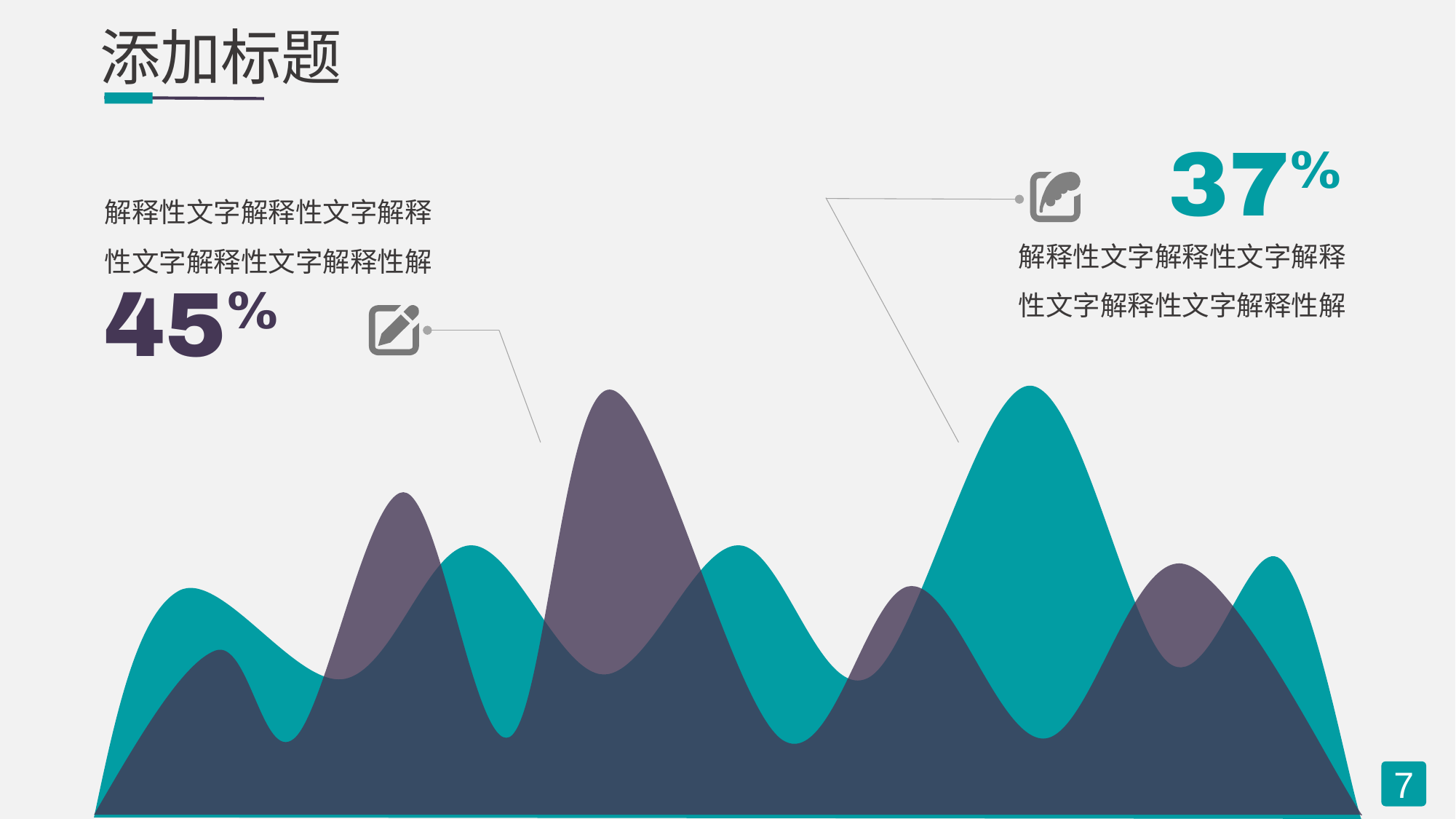

添加标题

37%

解释性文字解释性文字解释性文字解释性文字解释性解
解释性文字解释性文字解释性文字解释性文字解释性解
45%

7